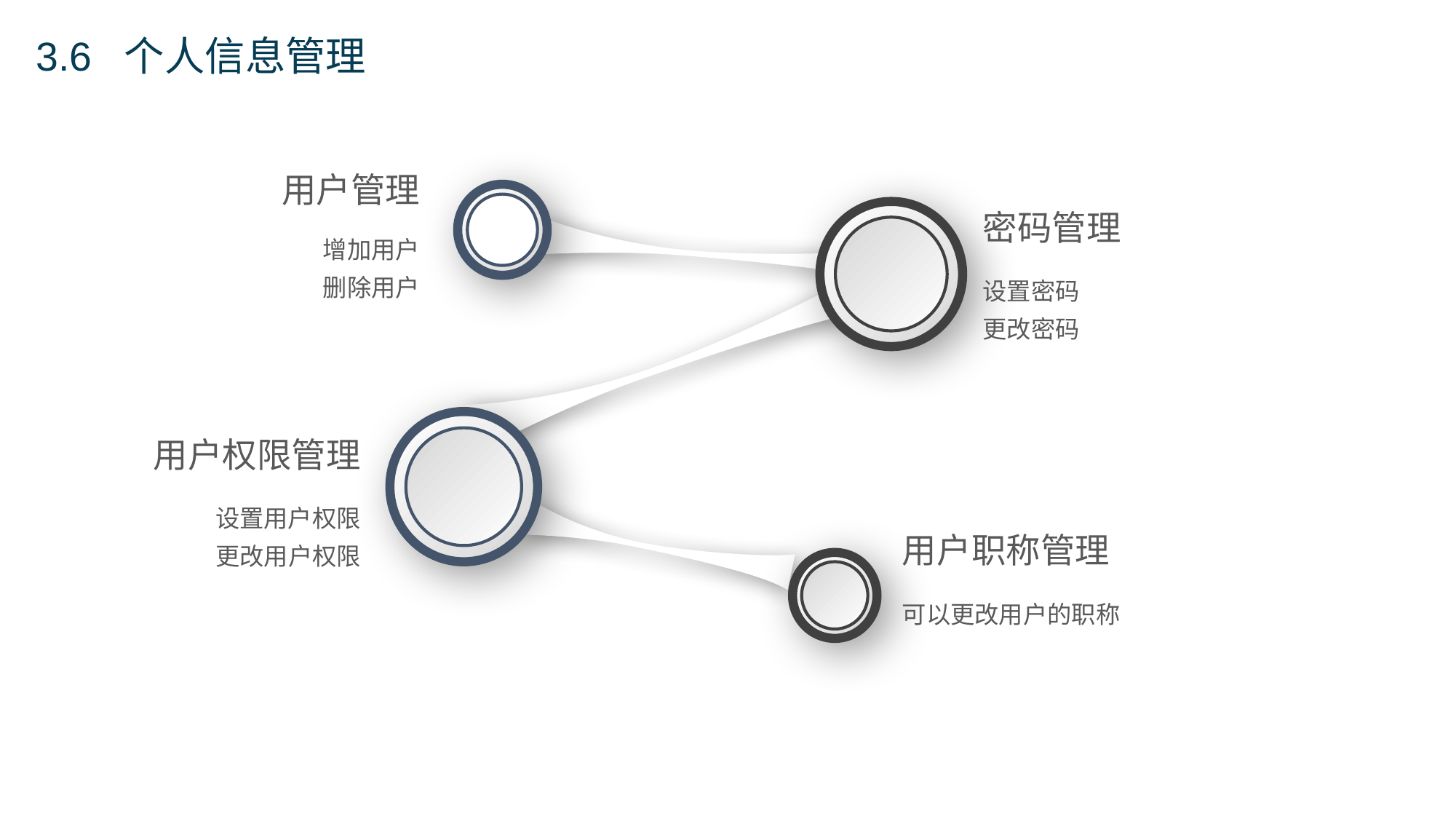

3.6  个人信息管理
用户管理

密码管理

增加用户
删除用户

设置密码
更改密码

用户权限管理
设置用户权限
更改用户权限
用户职称管理
可以更改用户的职称